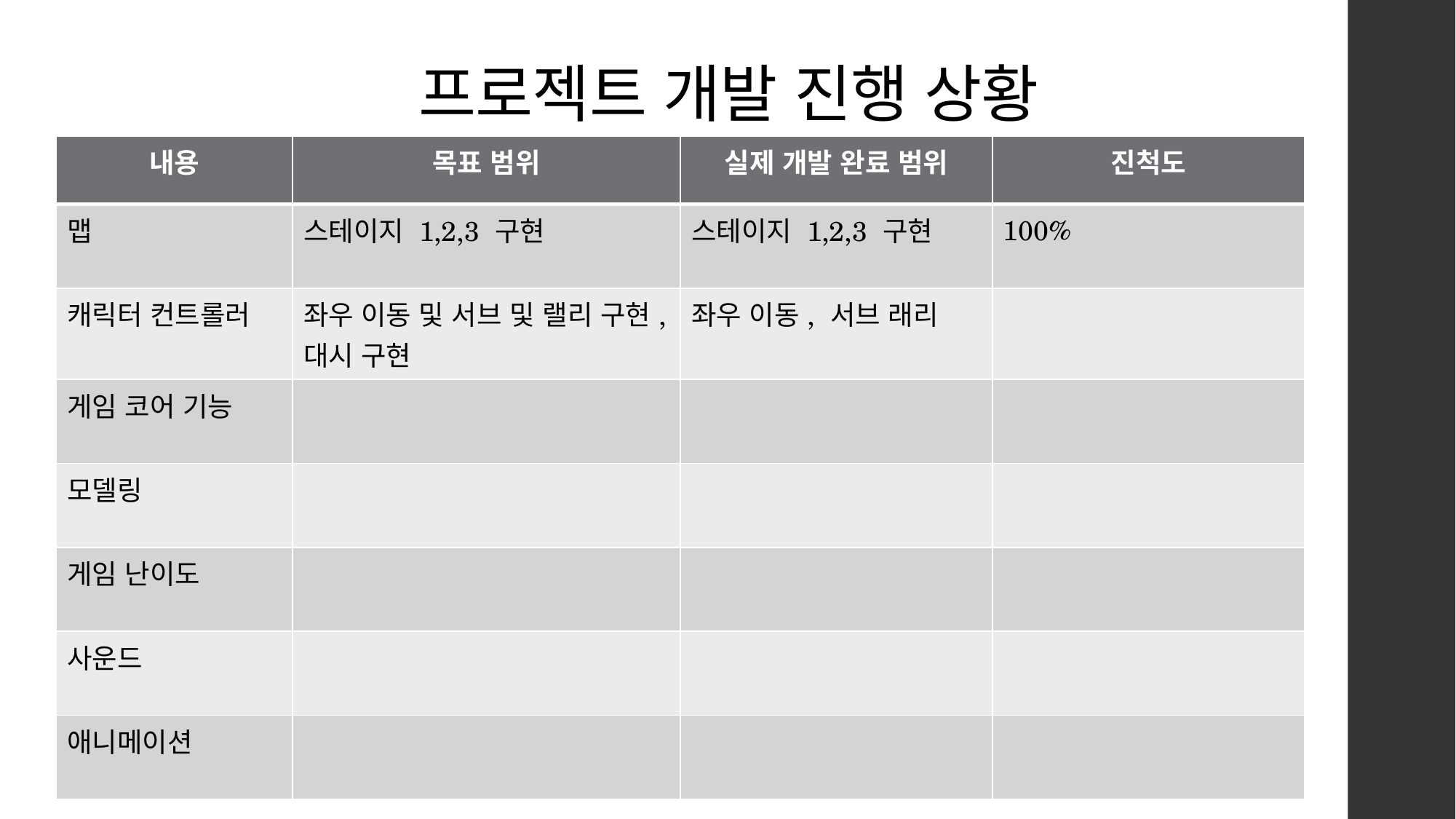

# 프로젝트 개발 진행 상황
| 내용 | 목표 범위 | 실제 개발 완료 범위 | 진척도 |
| --- | --- | --- | --- |
| 맵 | 스테이지 1,2,3 구현 | 스테이지 1,2,3 구현 | 100% |
| 캐릭터 컨트롤러 | 좌우 이동 및 서브 및 랠리 구현, 대시 구현 | 좌우 이동, 서브 래리 |  |
| 게임 코어 기능 |  |  |  |
| 모델링 |  |  |  |
| 게임 난이도 |  |  |  |
| 사운드 |  |  |  |
| 애니메이션 |  |  |  |